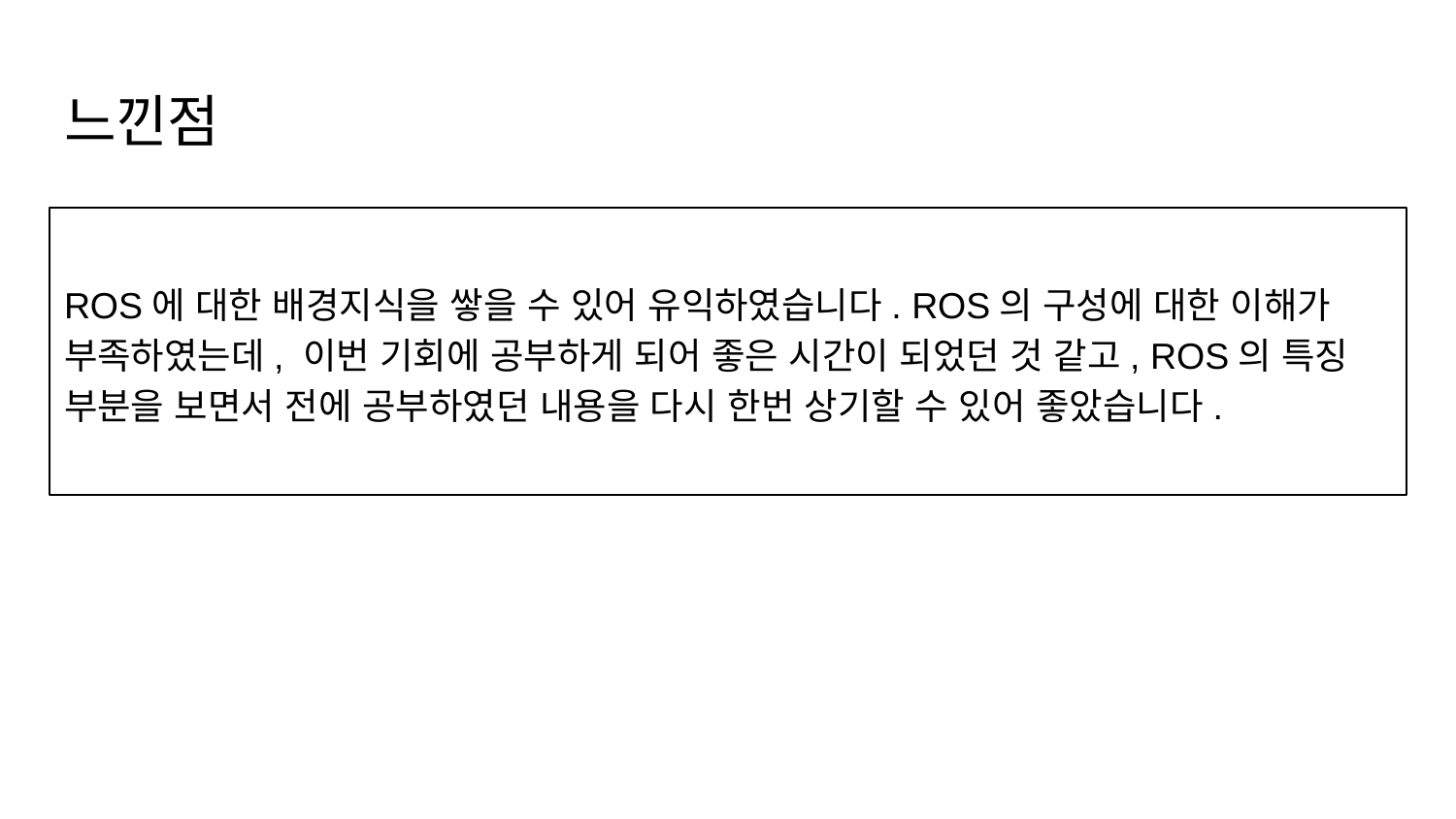

# 느낀점
ROS에 대한 배경지식을 쌓을 수 있어 유익하였습니다. ROS의 구성에 대한 이해가 부족하였는데, 이번 기회에 공부하게 되어 좋은 시간이 되었던 것 같고, ROS의 특징 부분을 보면서 전에 공부하였던 내용을 다시 한번 상기할 수 있어 좋았습니다.